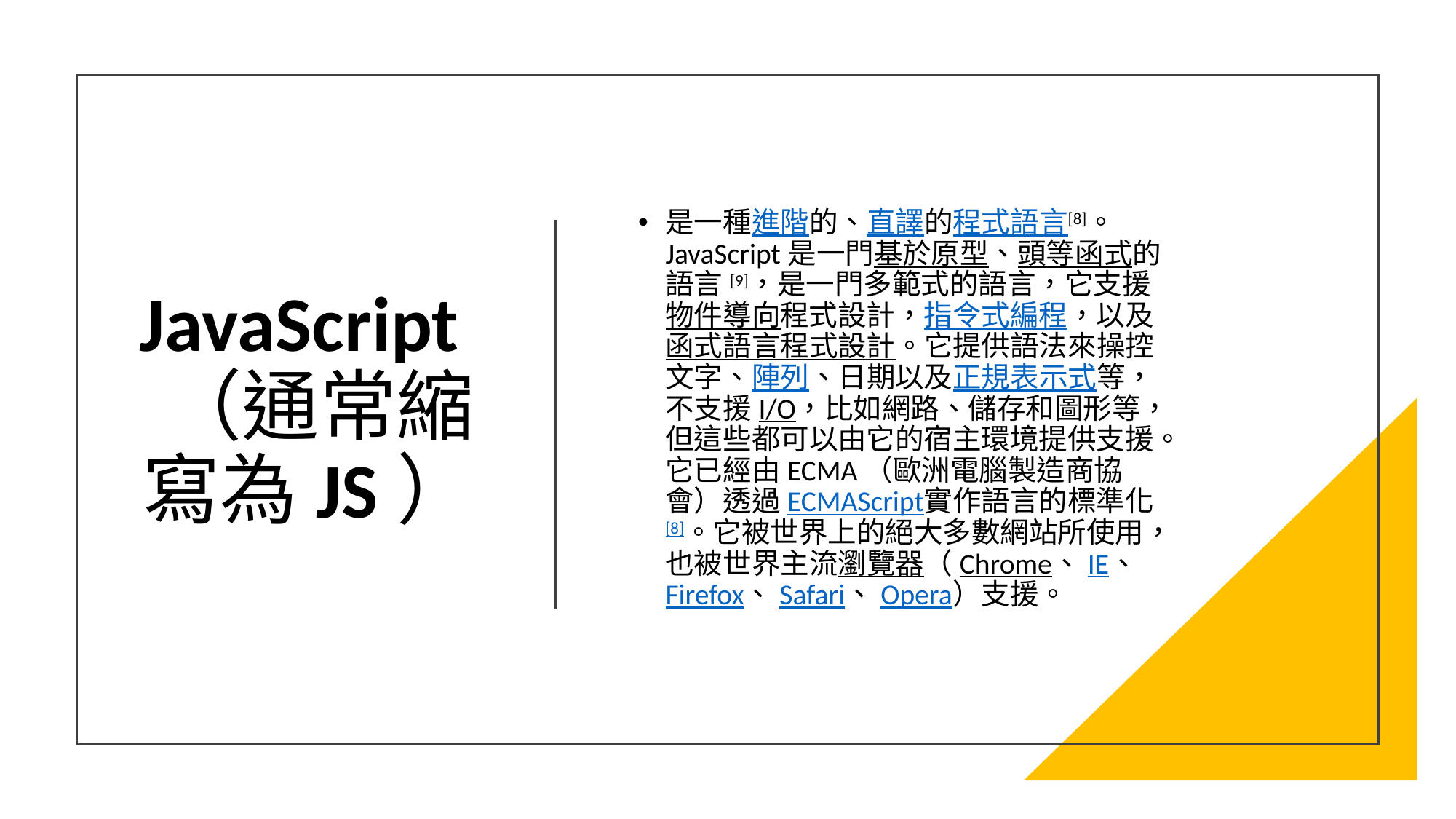

# JavaScript（通常縮寫為JS）
是一種進階的、直譯的程式語言[8]。JavaScript是一門基於原型、頭等函式的語言[9]，是一門多範式的語言，它支援物件導向程式設計，指令式編程，以及函式語言程式設計。它提供語法來操控文字、陣列、日期以及正規表示式等，不支援I/O，比如網路、儲存和圖形等，但這些都可以由它的宿主環境提供支援。它已經由ECMA（歐洲電腦製造商協會）透過ECMAScript實作語言的標準化[8]。它被世界上的絕大多數網站所使用，也被世界主流瀏覽器（Chrome、IE、Firefox、Safari、Opera）支援。